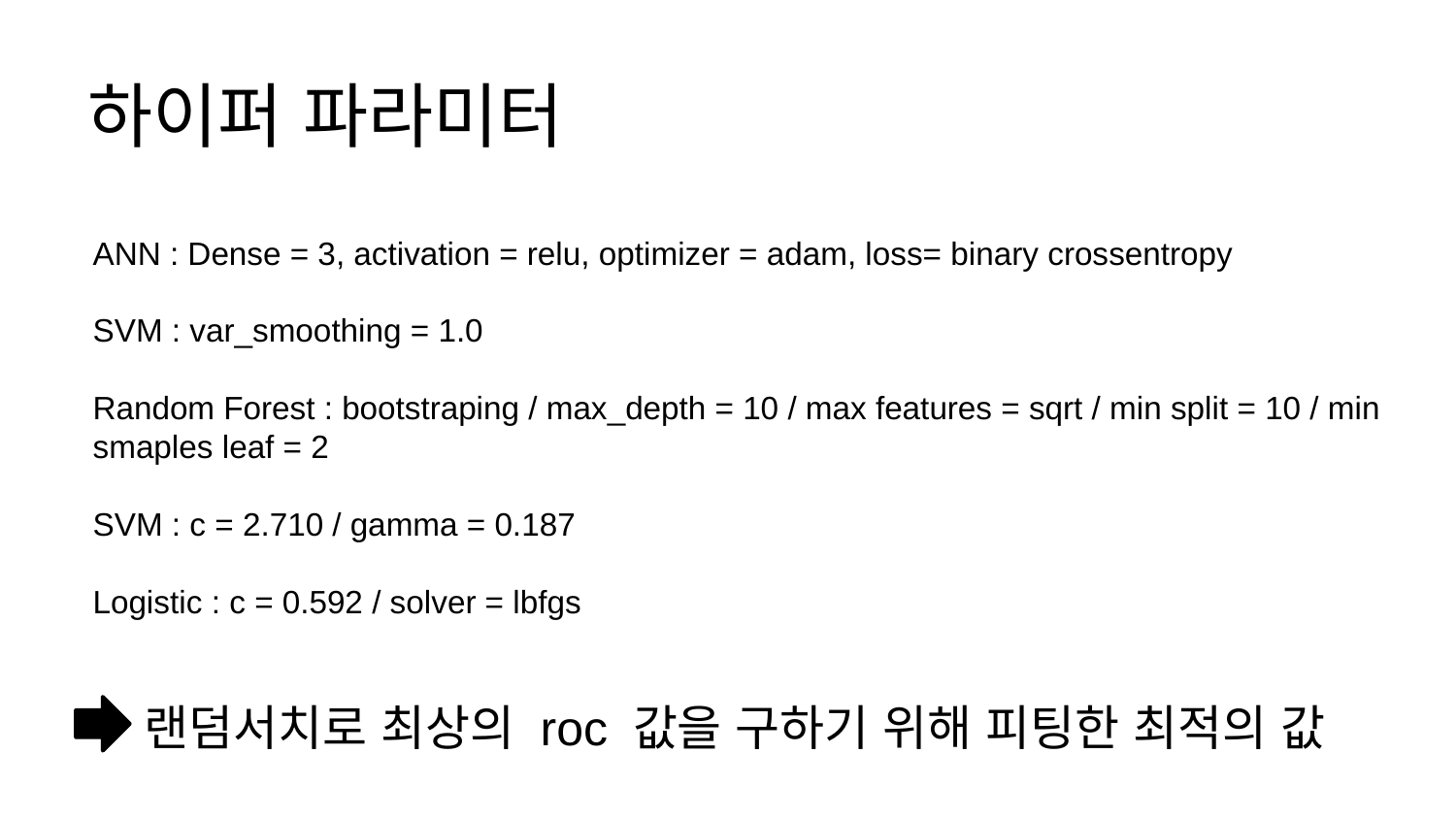

하이퍼 파라미터
ANN : Dense = 3, activation = relu, optimizer = adam, loss= binary crossentropy
SVM : var_smoothing = 1.0
Random Forest : bootstraping / max_depth = 10 / max features = sqrt / min split = 10 / min smaples leaf = 2
SVM : c = 2.710 / gamma = 0.187
Logistic : c = 0.592 / solver = lbfgs
      랜덤서치로 최상의 roc 값을 구하기 위해 피팅한 최적의 값